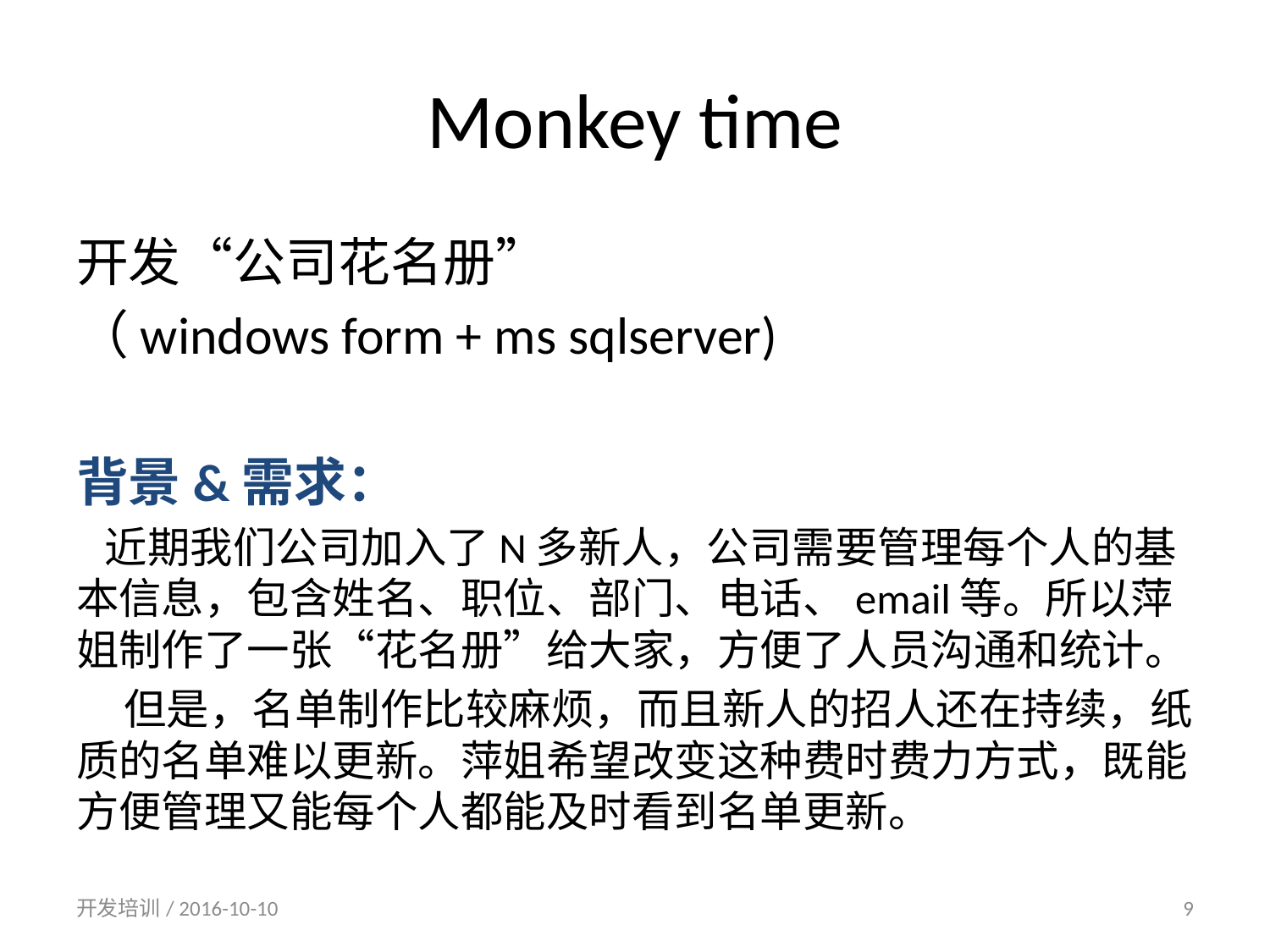

# Monkey time
开发“公司花名册”
（windows form + ms sqlserver)

背景&需求：
  近期我们公司加入了N多新人，公司需要管理每个人的基本信息，包含姓名、职位、部门、电话、email等。所以萍姐制作了一张“花名册”给大家，方便了人员沟通和统计。
    但是，名单制作比较麻烦，而且新人的招人还在持续，纸质的名单难以更新。萍姐希望改变这种费时费力方式，既能方便管理又能每个人都能及时看到名单更新。

开发培训/ 2016-10-10
9